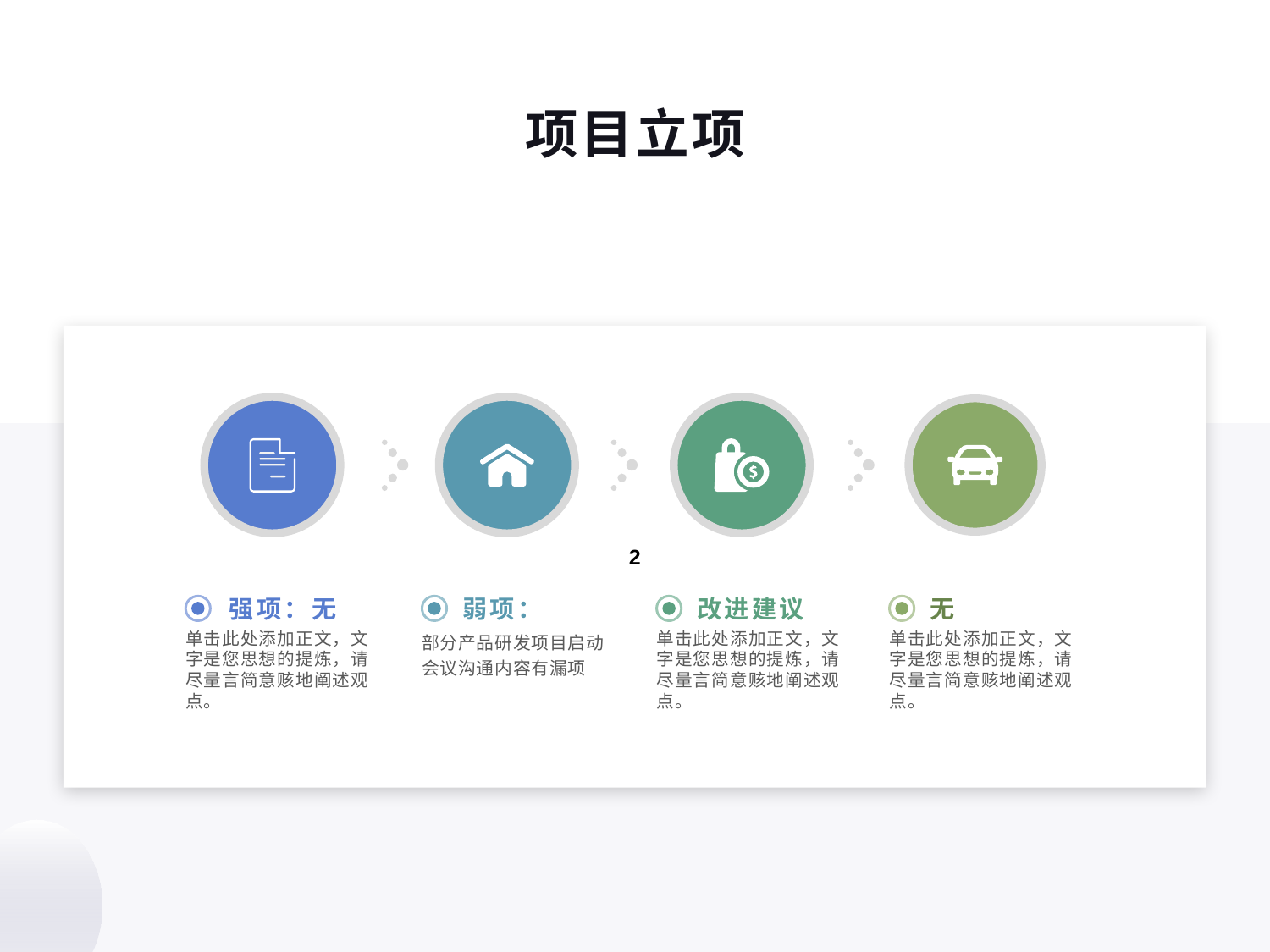

项目立项
2

强项：无
弱项：
改进建议
无

单击此处添加正文，文字是您思想的提炼，请尽量言简意赅地阐述观点。
部分产品研发项目启动会议沟通内容有漏项
单击此处添加正文，文字是您思想的提炼，请尽量言简意赅地阐述观点。
单击此处添加正文，文字是您思想的提炼，请尽量言简意赅地阐述观点。